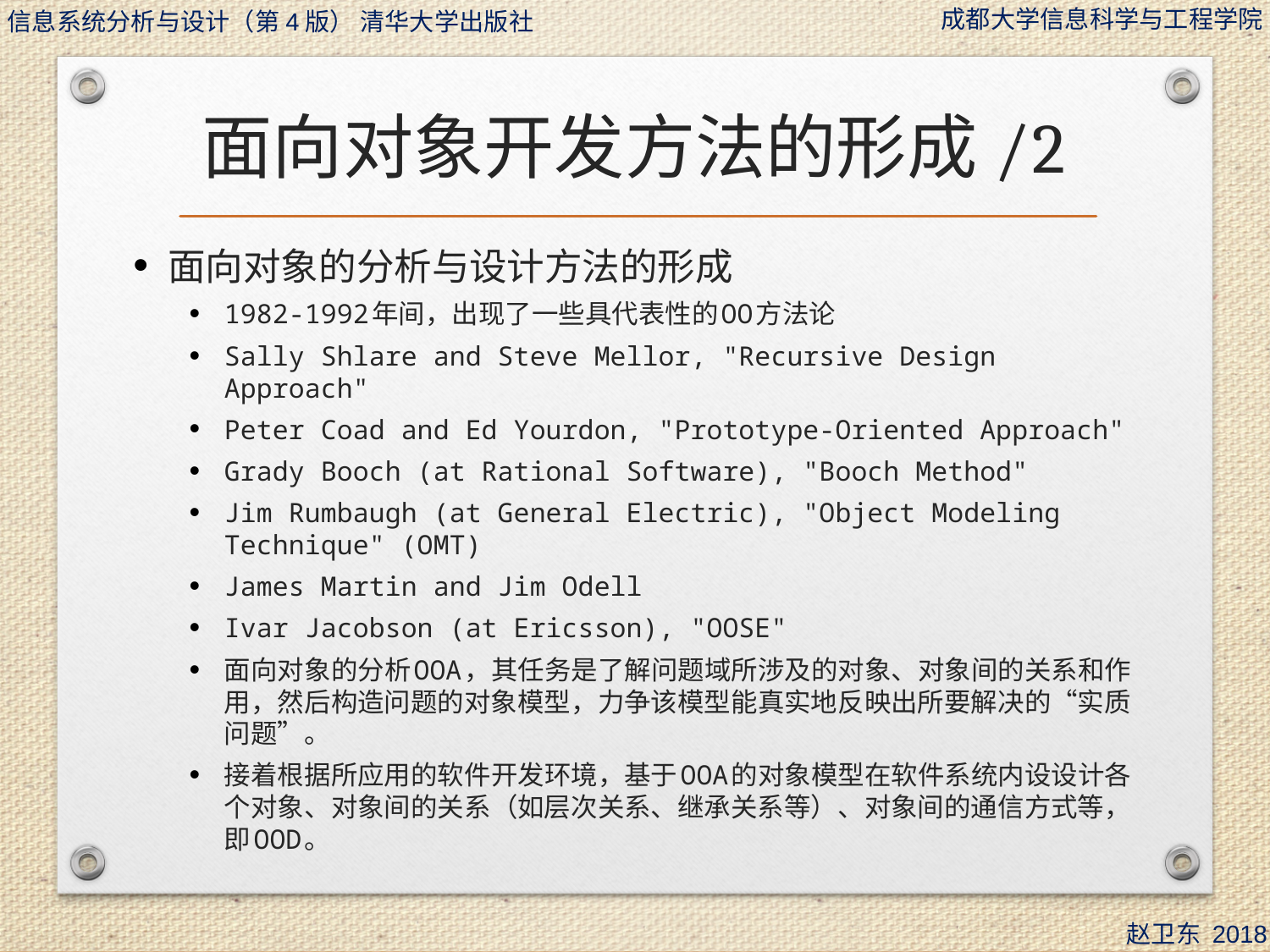

# 面向对象开发方法的形成/2
面向对象的分析与设计方法的形成
1982-1992年间，出现了一些具代表性的OO方法论
Sally Shlare and Steve Mellor, "Recursive Design Approach"
Peter Coad and Ed Yourdon, "Prototype-Oriented Approach"
Grady Booch (at Rational Software), "Booch Method"
Jim Rumbaugh (at General Electric), "Object Modeling Technique" (OMT)
James Martin and Jim Odell
Ivar Jacobson (at Ericsson), "OOSE"
面向对象的分析OOA，其任务是了解问题域所涉及的对象、对象间的关系和作用，然后构造问题的对象模型，力争该模型能真实地反映出所要解决的“实质问题”。
接着根据所应用的软件开发环境，基于OOA的对象模型在软件系统内设设计各个对象、对象间的关系（如层次关系、继承关系等）、对象间的通信方式等，即OOD。